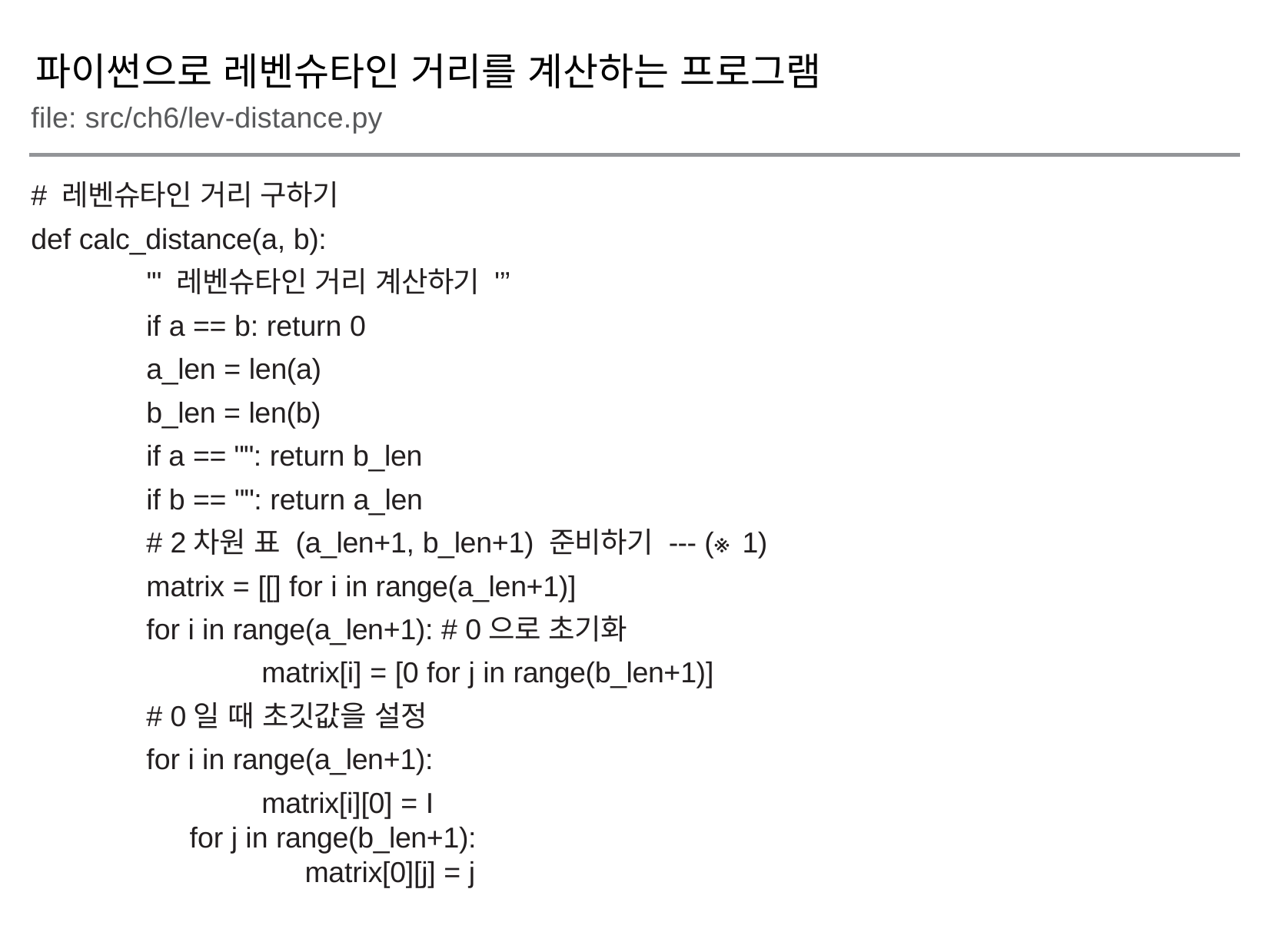

파이썬으로 레벤슈타인 거리를 계산하는 프로그램
file: src/ch6/lev-distance.py

# 레벤슈타인 거리 구하기
def calc_distance(a, b):
	''' 레벤슈타인 거리 계산하기 '’’
	if a == b: return 0
	a_len = len(a)
	b_len = len(b)
	if a == "": return b_len
	if b == "": return a_len
	# 2차원 표 (a_len+1, b_len+1) 준비하기 --- (※1)
	matrix = [[] for i in range(a_len+1)]
	for i in range(a_len+1): # 0으로 초기화
		matrix[i] = [0 for j in range(b_len+1)]
	# 0일 때 초깃값을 설정
	for i in range(a_len+1):
		matrix[i][0] = I
	for j in range(b_len+1):
		matrix[0][j] = j